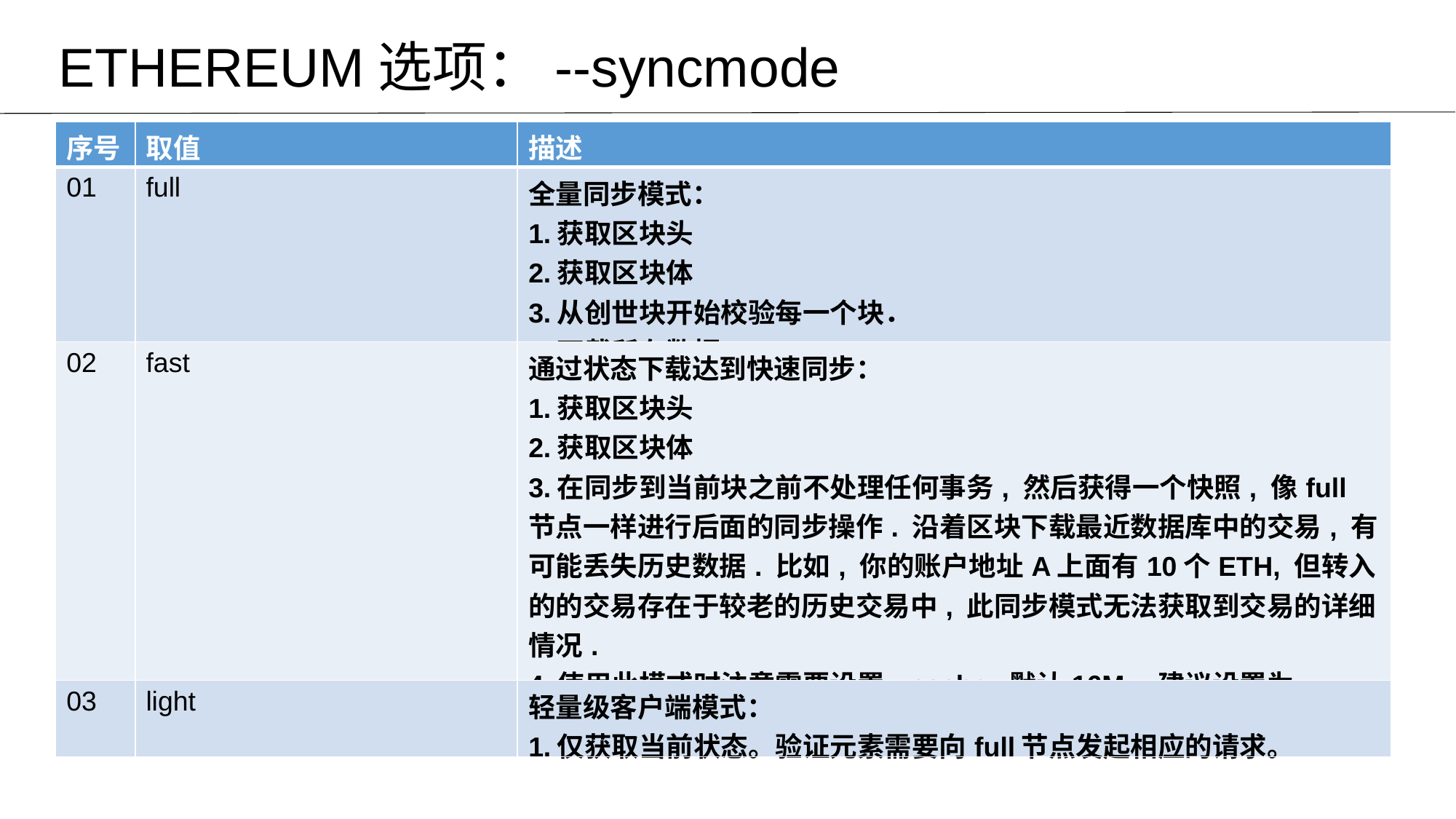

ETHEREUM选项：--syncmode
| 序号 | 取值 | 描述 |
| --- | --- | --- |
| 01 | full | 全量同步模式： 1.获取区块头 2.获取区块体 3.从创世块开始校验每一个块． 4.下载所有数据 |
| 02 | fast | 通过状态下载达到快速同步： 1.获取区块头 2.获取区块体 3.在同步到当前块之前不处理任何事务, 然后获得一个快照, 像full节点一样进行后面的同步操作. 沿着区块下载最近数据库中的交易, 有可能丢失历史数据. 比如, 你的账户地址A上面有10个ETH, 但转入的的交易存在于较老的历史交易中, 此同步模式无法获取到交易的详细情况. 4.使用此模式时注意需要设置--cache, 默认16M，建议设置为1024(1G）到2048(2G). |
| 03 | light | 轻量级客户端模式： 1.仅获取当前状态。验证元素需要向full节点发起相应的请求。 |